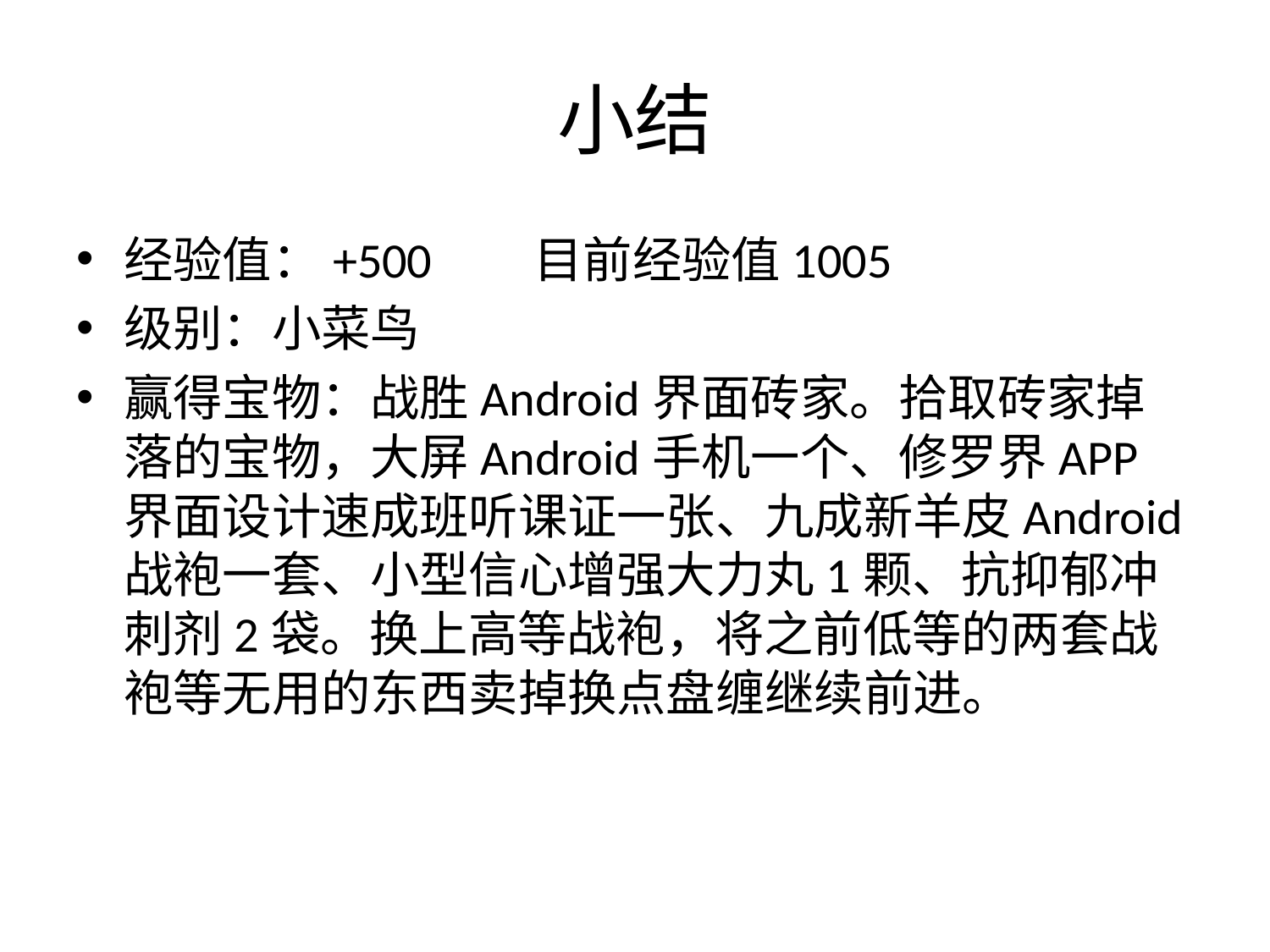

# 小结
经验值：+500        目前经验值1005
级别：小菜鸟
赢得宝物：战胜Android界面砖家。拾取砖家掉落的宝物，大屏Android手机一个、修罗界APP界面设计速成班听课证一张、九成新羊皮Android战袍一套、小型信心增强大力丸1颗、抗抑郁冲刺剂2袋。换上高等战袍，将之前低等的两套战袍等无用的东西卖掉换点盘缠继续前进。